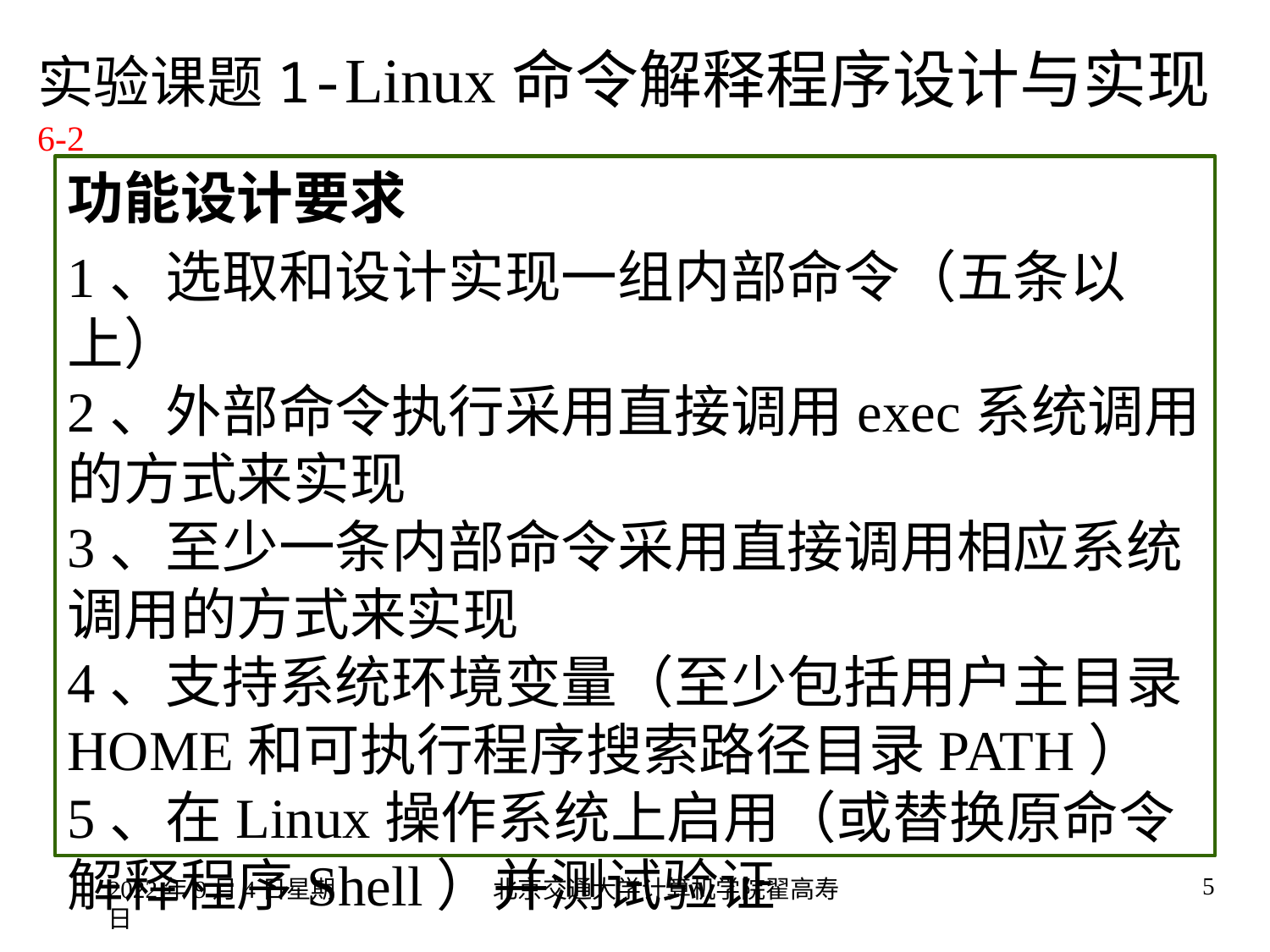

# 实验课题1-Linux命令解释程序设计与实现6-2
功能设计要求
1、选取和设计实现一组内部命令（五条以上）
2、外部命令执行采用直接调用exec系统调用的方式来实现
3、至少一条内部命令采用直接调用相应系统调用的方式来实现
4、支持系统环境变量（至少包括用户主目录HOME和可执行程序搜索路径目录PATH）
5、在Linux操作系统上启用（或替换原命令解释程序Shell）并测试验证
2022年9月4日星期日
北京交通大学计算机学院翟高寿
5